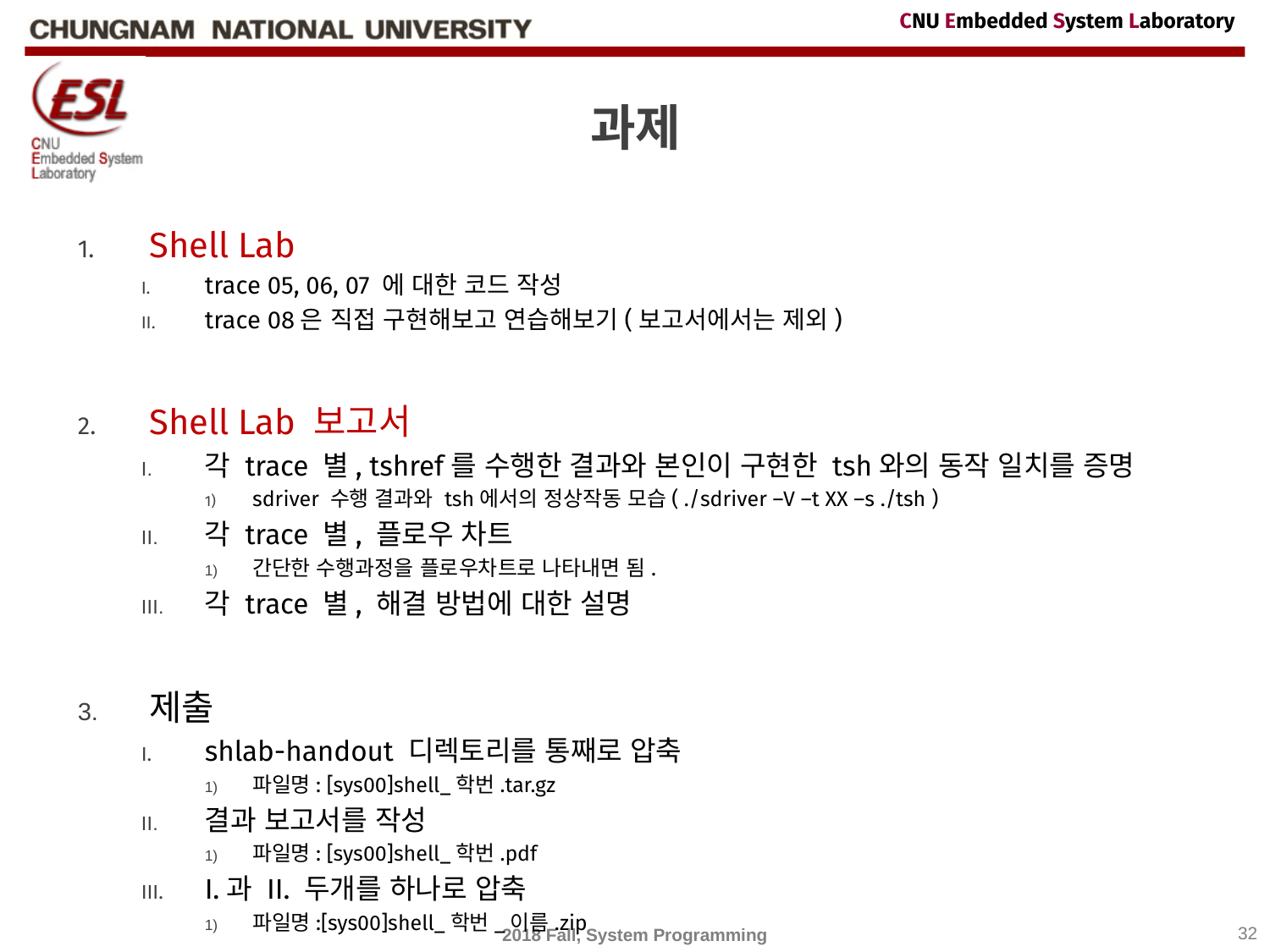

# 과제
Shell Lab
trace 05, 06, 07 에 대한 코드 작성
trace 08은 직접 구현해보고 연습해보기(보고서에서는 제외)

Shell Lab 보고서
각 trace 별, tshref를 수행한 결과와 본인이 구현한 tsh와의 동작 일치를 증명
sdriver 수행 결과와 tsh에서의 정상작동 모습( ./sdriver –V –t XX –s ./tsh )
각 trace 별, 플로우 차트
간단한 수행과정을 플로우차트로 나타내면 됨.
각 trace 별, 해결 방법에 대한 설명

제출
shlab-handout 디렉토리를 통째로 압축
파일명: [sys00]shell_학번.tar.gz
결과 보고서를 작성
파일명: [sys00]shell_학번.pdf
I.과 II. 두개를 하나로 압축
파일명:[sys00]shell_학번_이름.zip
2018 Fall, System Programming
32